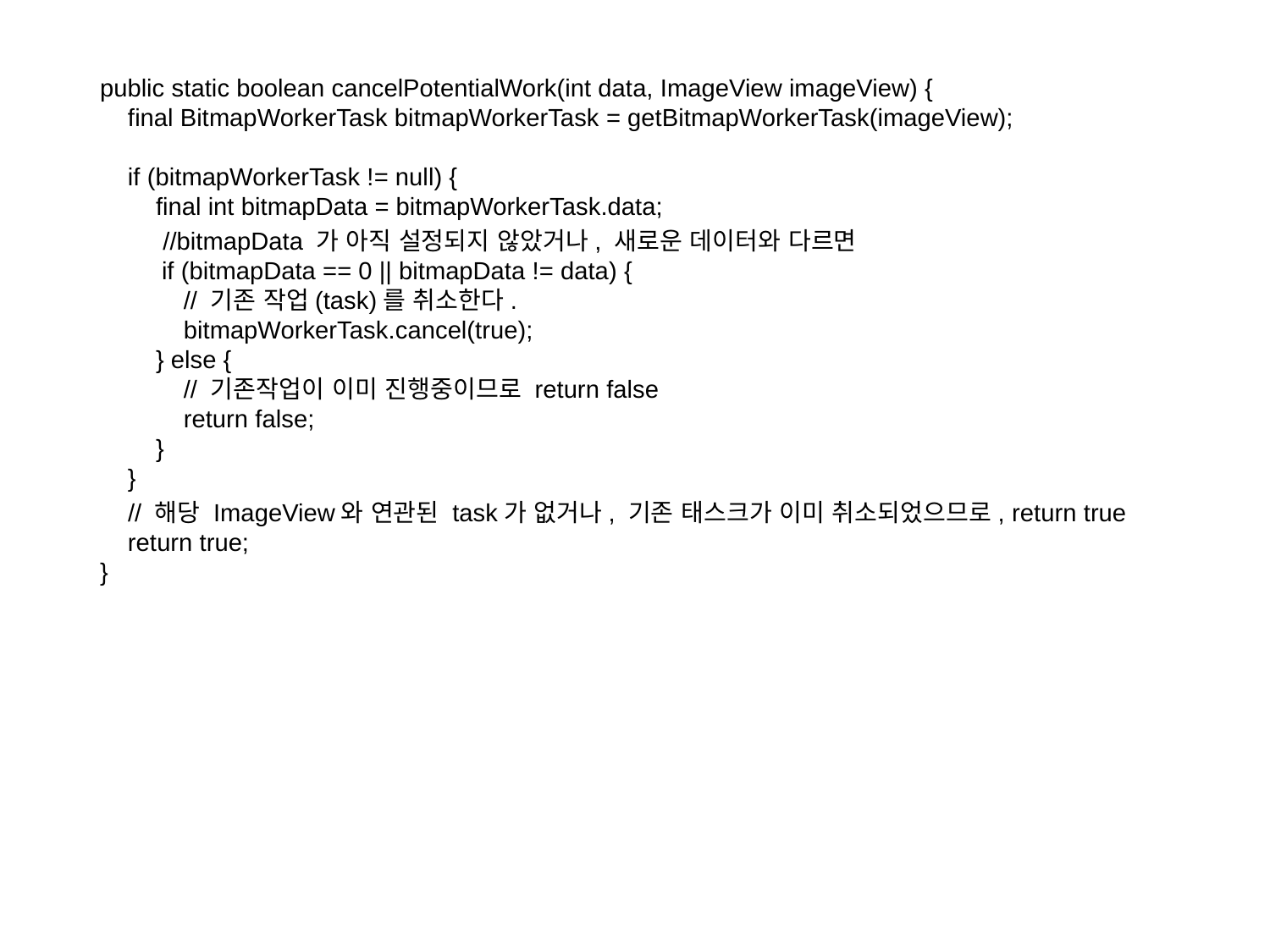

public static boolean cancelPotentialWork(int data, ImageView imageView) {
    final BitmapWorkerTask bitmapWorkerTask = getBitmapWorkerTask(imageView);
    if (bitmapWorkerTask != null) {
        final int bitmapData = bitmapWorkerTask.data;
         //bitmapData 가 아직 설정되지 않았거나, 새로운 데이터와 다르면
        if (bitmapData == 0 || bitmapData != data) {
            // 기존 작업(task)를 취소한다.
            bitmapWorkerTask.cancel(true);
        } else {
            // 기존작업이 이미 진행중이므로 return false
            return false;
        }
    }
    // 해당 ImageView와 연관된 task가 없거나, 기존 태스크가 이미 취소되었으므로, return true
    return true;
}